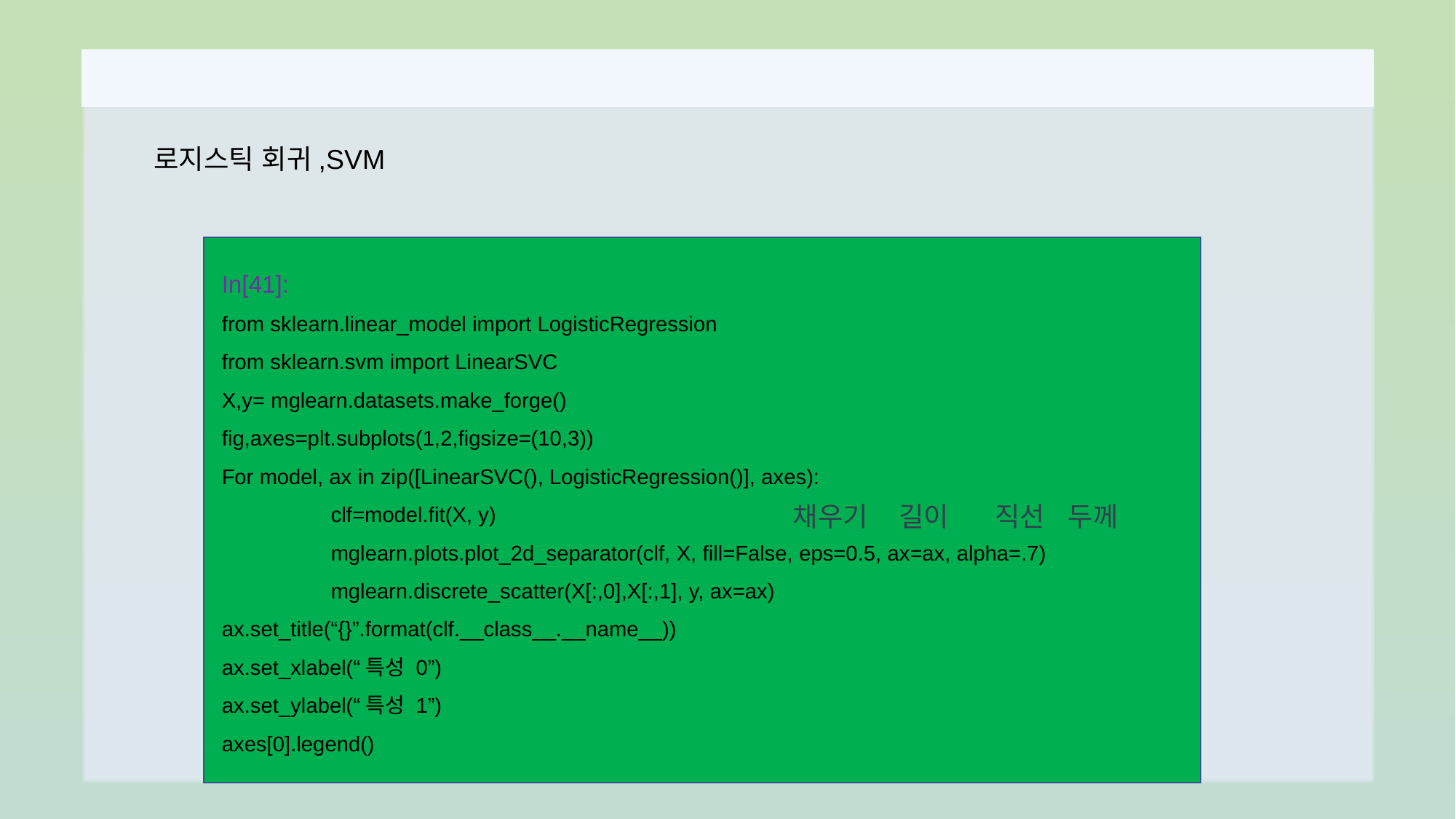

로지스틱 회귀,SVM

In[41]:
from sklearn.linear_model import LogisticRegression
from sklearn.svm import LinearSVC
X,y= mglearn.datasets.make_forge()
fig,axes=plt.subplots(1,2,figsize=(10,3))
For model, ax in zip([LinearSVC(), LogisticRegression()], axes):
	clf=model.fit(X, y)
	mglearn.plots.plot_2d_separator(clf, X, fill=False, eps=0.5, ax=ax, alpha=.7)
	mglearn.discrete_scatter(X[:,0],X[:,1], y, ax=ax)
ax.set_title(“{}”.format(clf.__class__.__name__))
ax.set_xlabel(“특성 0”)
ax.set_ylabel(“특성 1”)
axes[0].legend()

채우기    길이      직선   두께